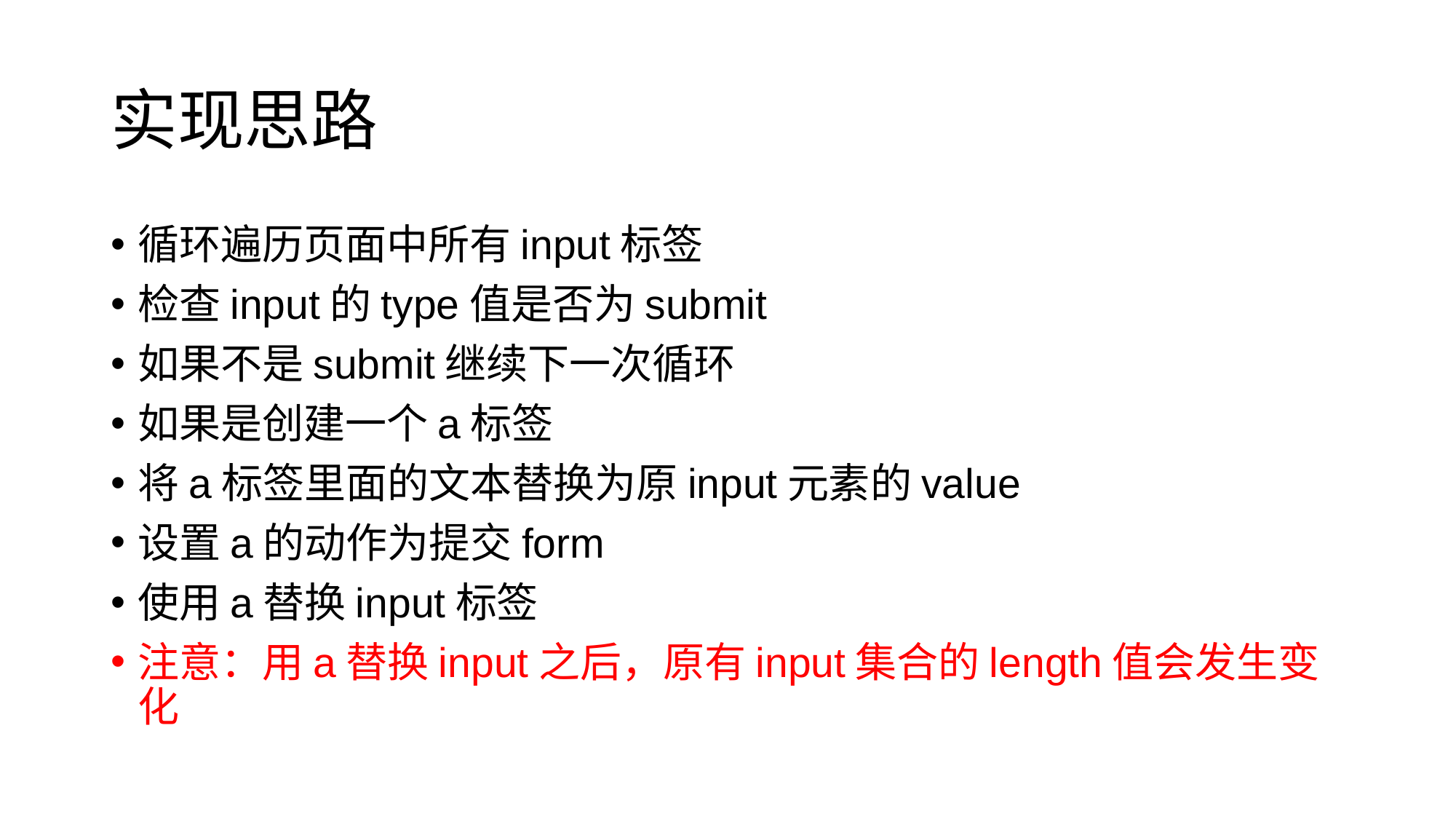

# 实现思路
循环遍历页面中所有input标签
检查input的type值是否为submit
如果不是submit继续下一次循环
如果是创建一个a标签
将a标签里面的文本替换为原input元素的value
设置a的动作为提交form
使用a替换input标签
注意：用a替换input之后，原有input集合的length值会发生变化